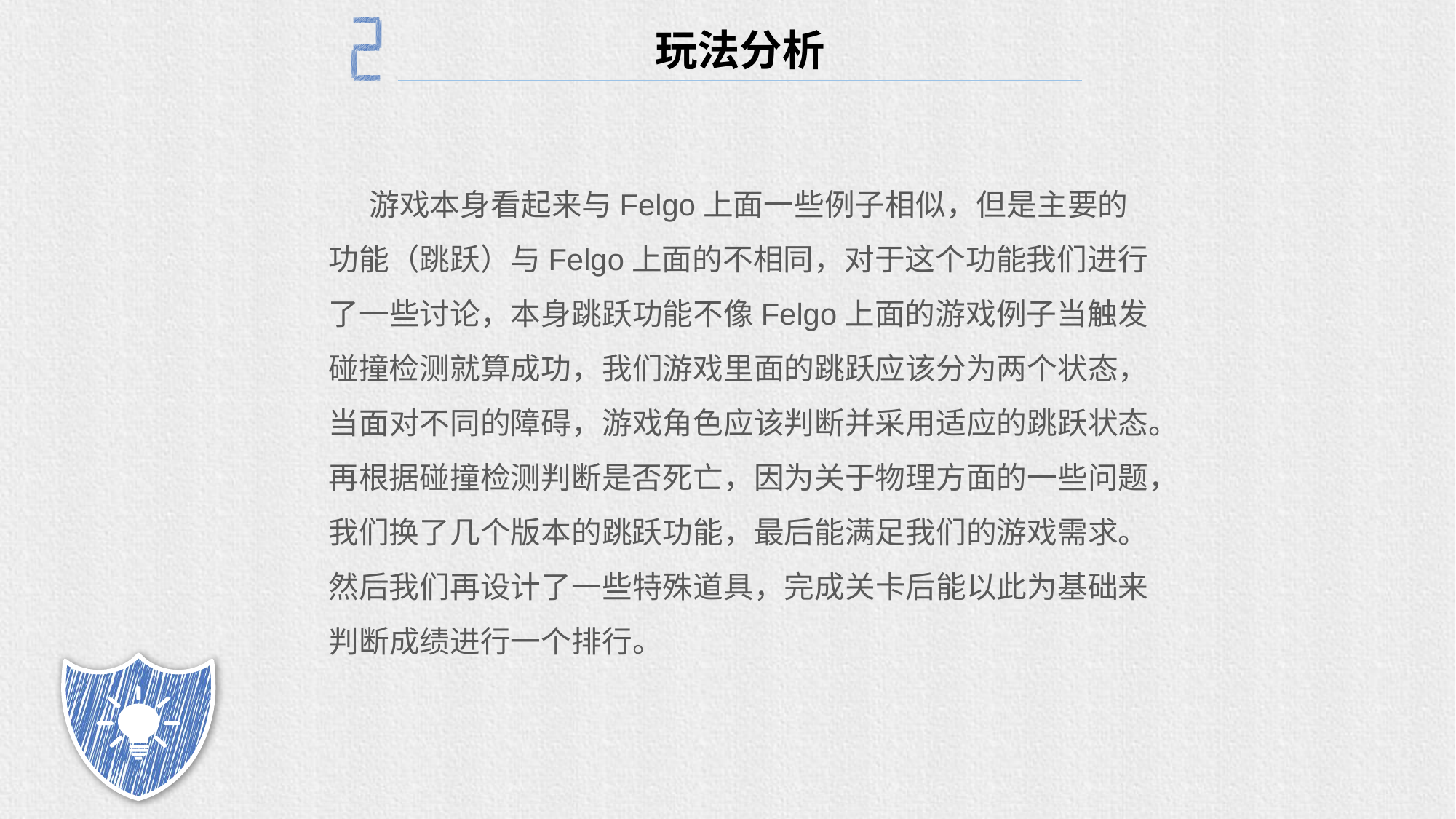

玩法分析
     游戏本身看起来与Felgo上面一些例子相似，但是主要的功能（跳跃）与Felgo上面的不相同，对于这个功能我们进行了一些讨论，本身跳跃功能不像Felgo上面的游戏例子当触发碰撞检测就算成功，我们游戏里面的跳跃应该分为两个状态，当面对不同的障碍，游戏角色应该判断并采用适应的跳跃状态。再根据碰撞检测判断是否死亡，因为关于物理方面的一些问题，我们换了几个版本的跳跃功能，最后能满足我们的游戏需求。然后我们再设计了一些特殊道具，完成关卡后能以此为基础来判断成绩进行一个排行。